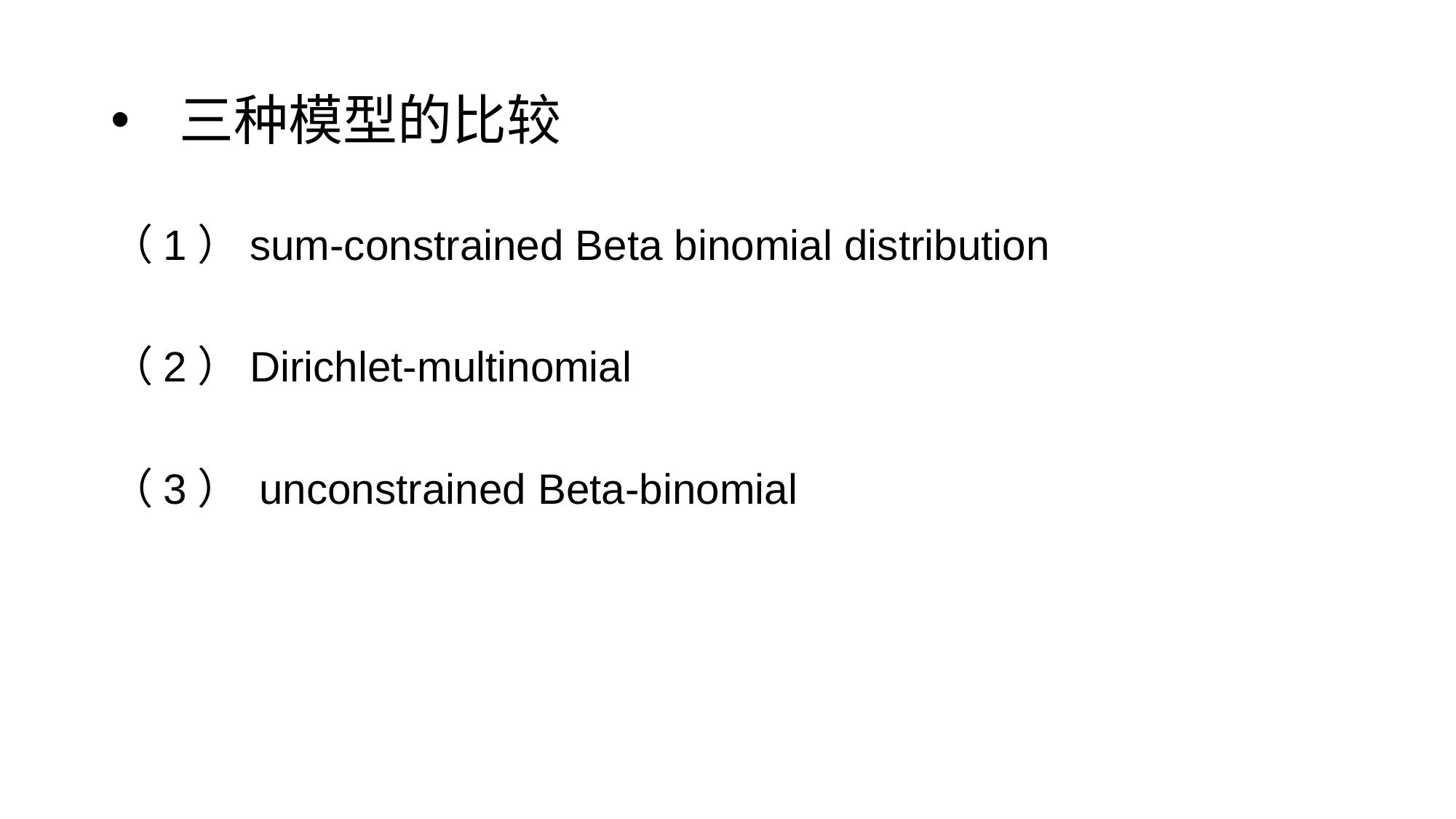

# 三种模型的比较
（1）sum-constrained Beta binomial distribution

（2）Dirichlet-multinomial

（3） unconstrained Beta-binomial